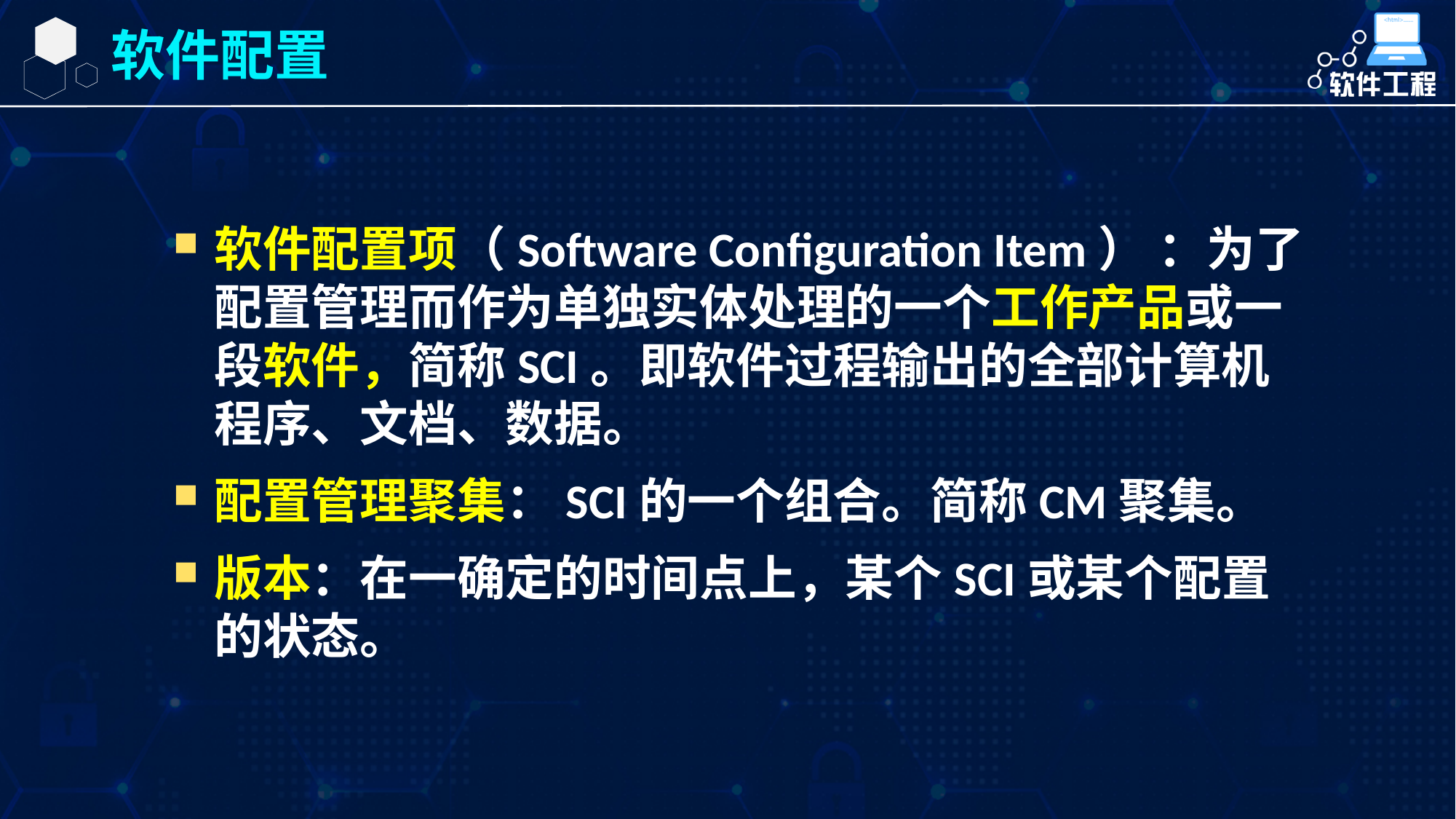

软件配置
软件配置项（Software Configuration Item） ：为了配置管理而作为单独实体处理的一个工作产品或一段软件，简称SCI。即软件过程输出的全部计算机程序、文档、数据。
配置管理聚集：SCI的一个组合。简称CM聚集。
版本：在一确定的时间点上，某个SCI或某个配置的状态。